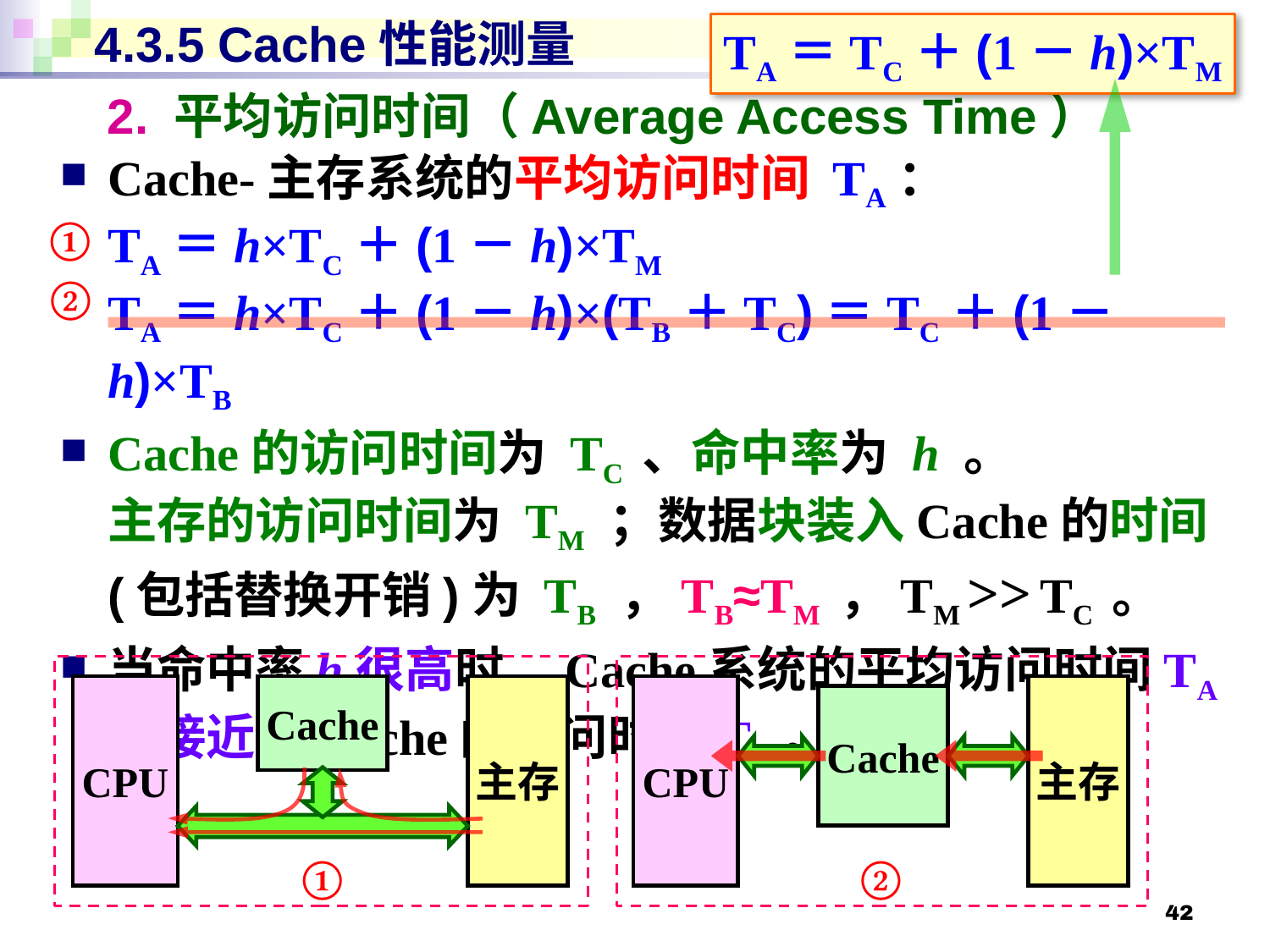

# 4.3.5 Cache性能测量
TA＝TC＋(1－h)×TM
2. 平均访问时间（Average Access Time）
Cache-主存系统的平均访问时间 TA：
TA＝h×TC＋(1－h)×TM
TA＝h×TC＋(1－h)×(TB＋TC)＝TC＋(1－h)×TB
Cache的访问时间为 TC 、命中率为 h 。
主存的访问时间为 TM ；数据块装入Cache的时间(包括替换开销)为 TB ，TB≈TM ，TM >> TC 。
当命中率h很高时，Cache系统的平均访问时间TA就接近于Cache的访问时间TC。
①
②

CPU
Cache
主存

①

CPU
主存
Cache

②

42